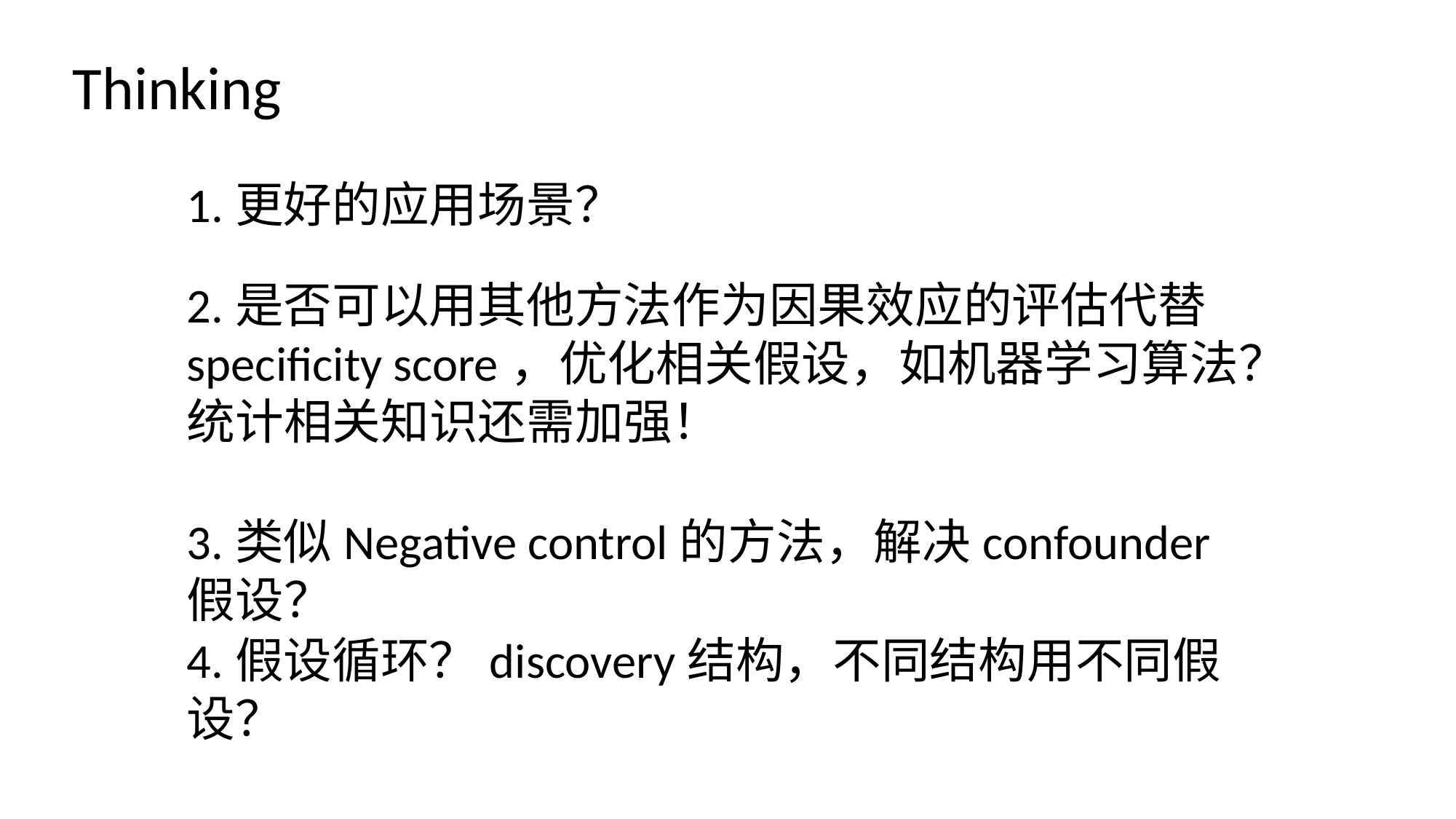

Thinking
1.更好的应用场景？

2.是否可以用其他方法作为因果效应的评估代替specificity score，优化相关假设，如机器学习算法？统计相关知识还需加强！
3.类似Negative control的方法，解决confounder假设？

4.假设循环？discovery结构，不同结构用不同假设？